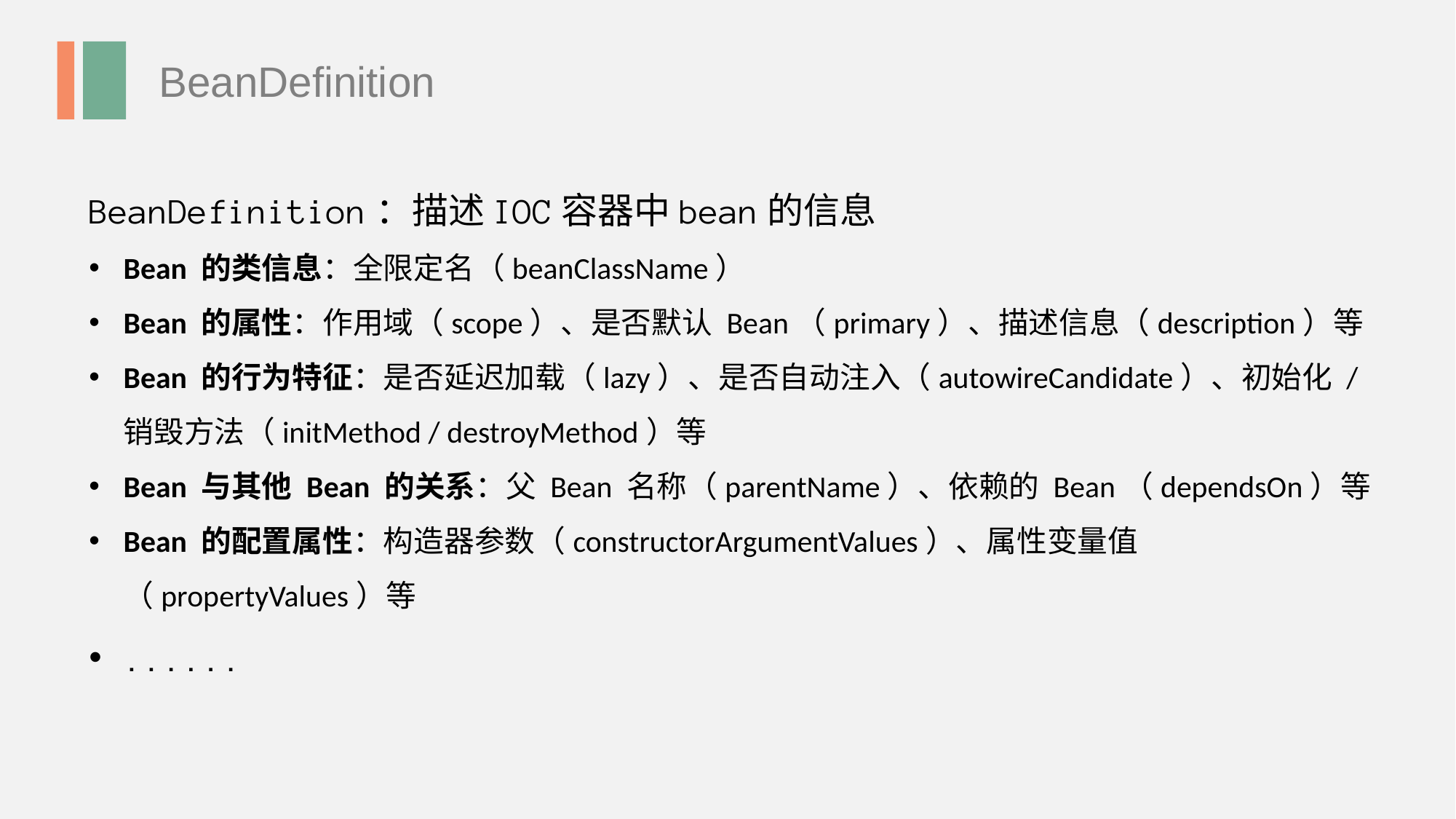

BeanDefinition
BeanDefinition：描述IOC容器中bean的信息
Bean 的类信息：全限定名（beanClassName）
Bean 的属性：作用域（scope）、是否默认 Bean（primary）、描述信息（description）等
Bean 的行为特征：是否延迟加载（lazy）、是否自动注入（autowireCandidate）、初始化 / 销毁方法（initMethod / destroyMethod）等
Bean 与其他 Bean 的关系：父 Bean 名称（parentName）、依赖的 Bean（dependsOn）等
Bean 的配置属性：构造器参数（constructorArgumentValues）、属性变量值（propertyValues）等
......